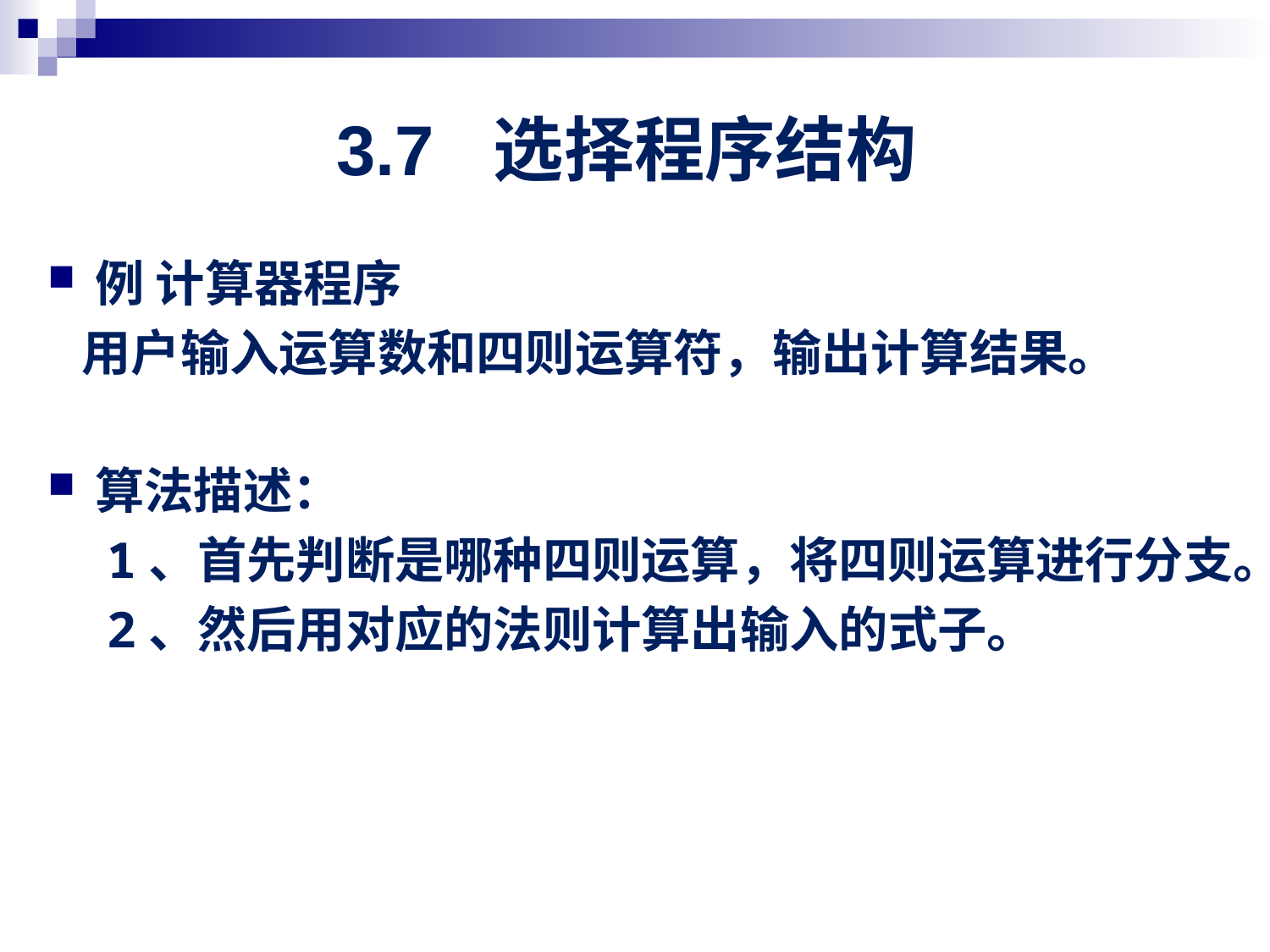

# 3.7 选择程序结构
例 计算器程序
  用户输入运算数和四则运算符，输出计算结果。

算法描述：
  1、首先判断是哪种四则运算，将四则运算进行分支。
  2、然后用对应的法则计算出输入的式子。

31